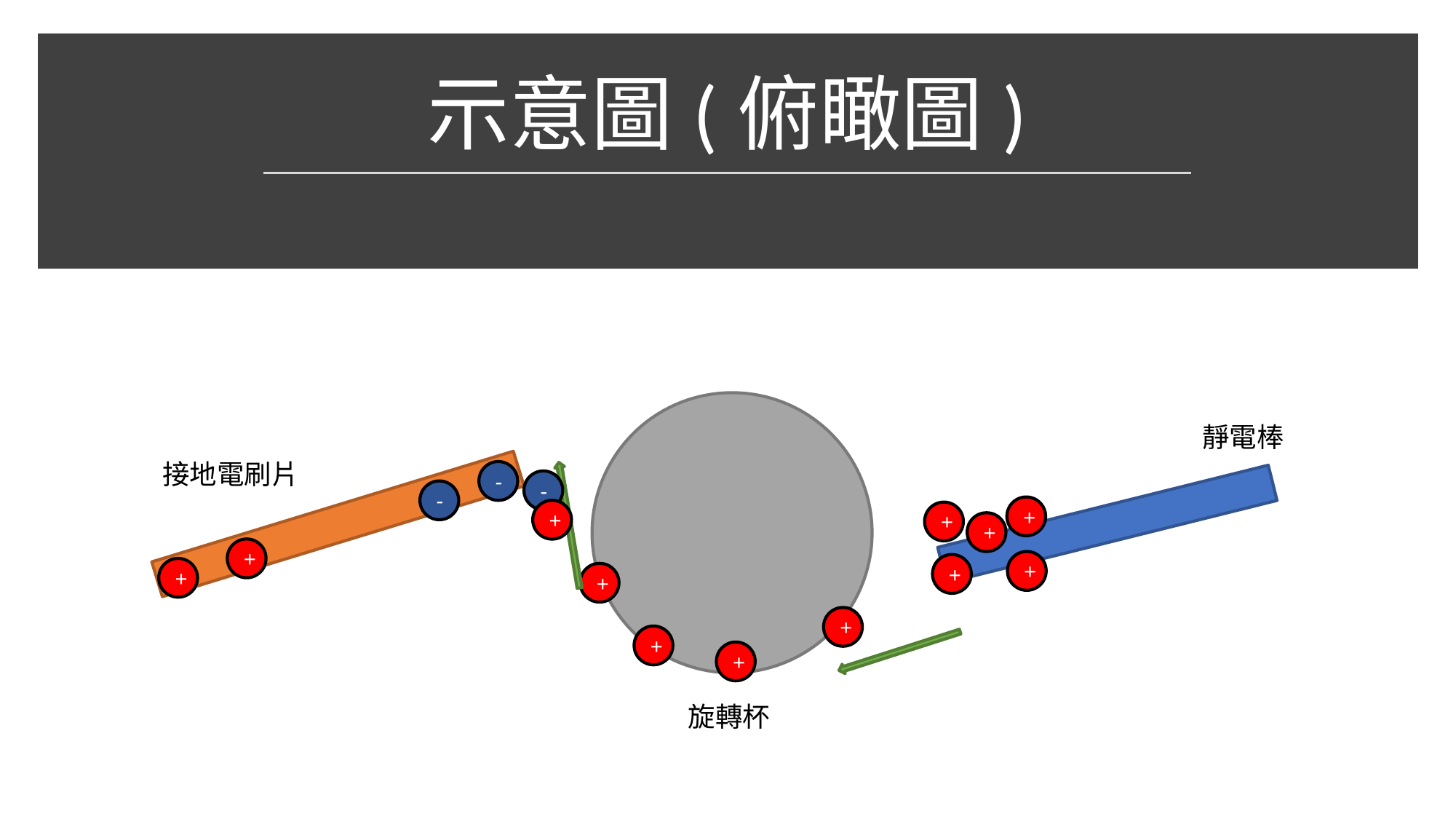

# 示意圖(俯瞰圖)

靜電棒
接地電刷片
-
-
-
+
+
+

+

+
+
+
+
+
+
+
+

旋轉杯